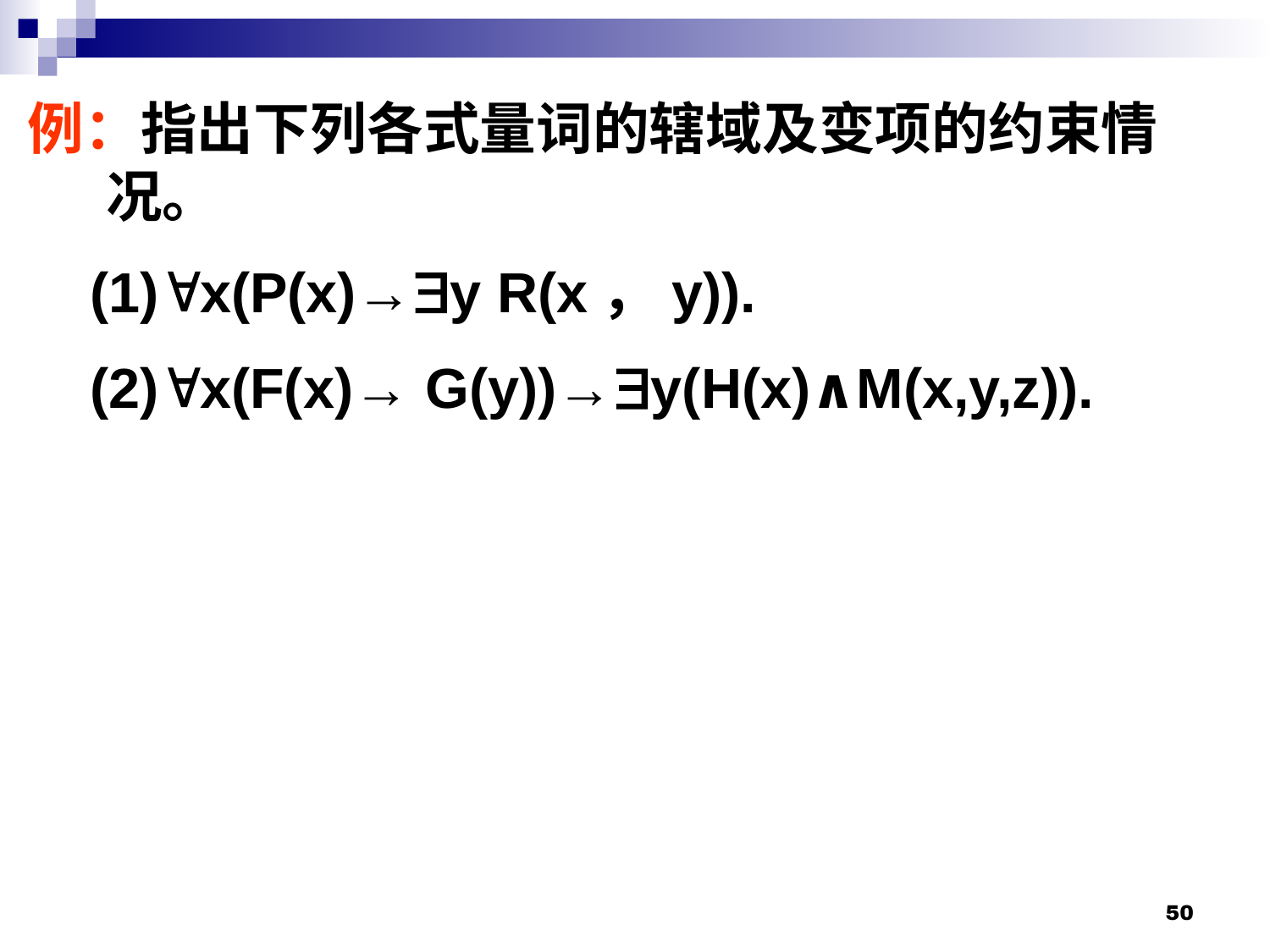

例：指出下列各式量词的辖域及变项的约束情
     况。
    (1)∀x(P(x)→∃y R(x，y)).
    (2)∀x(F(x)→ G(y))→∃y(H(x)∧M(x,y,z)).

50